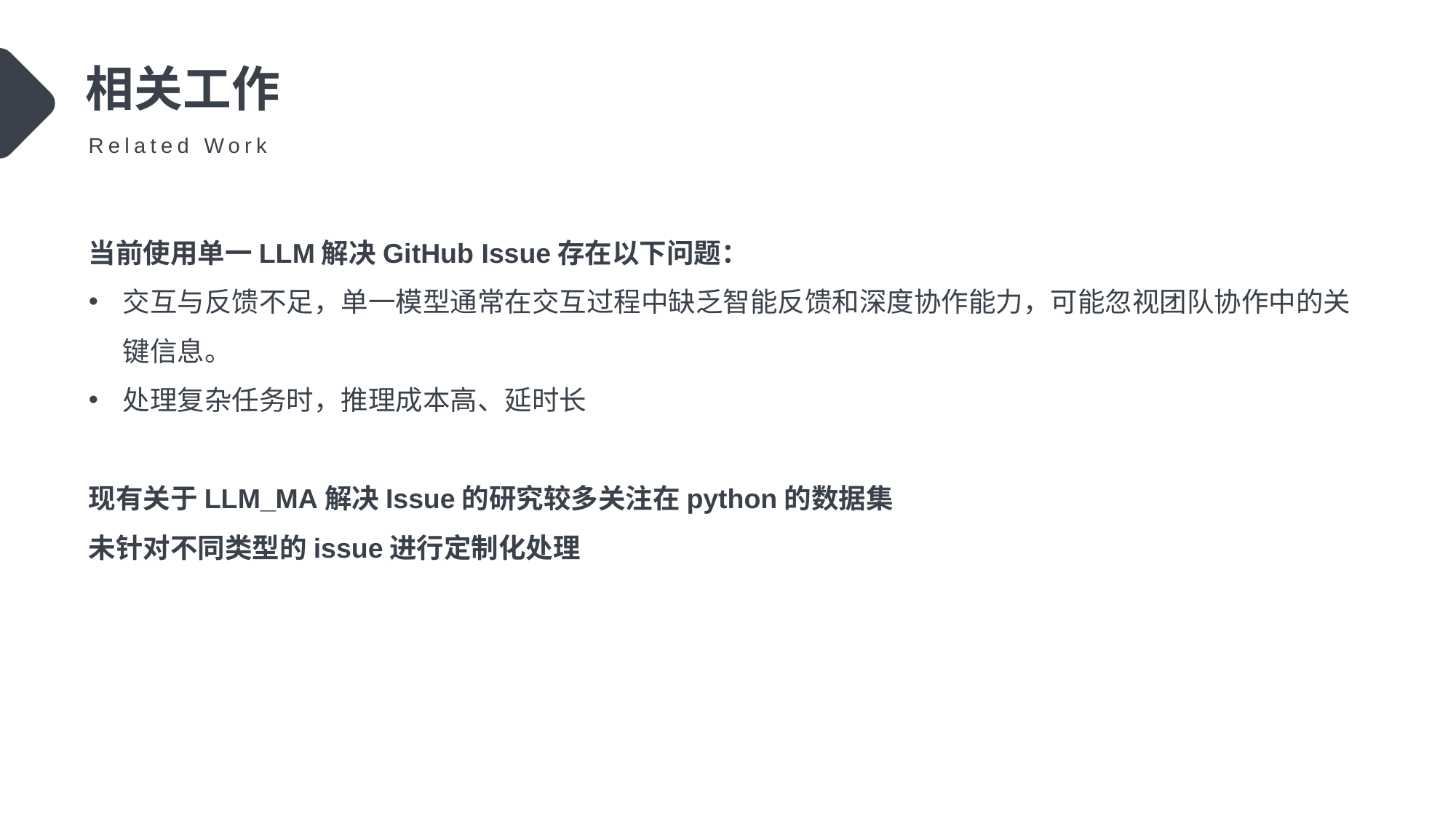

相关工作

Related Work
当前使用单一LLM解决GitHub Issue存在以下问题：
交互与反馈不足，单一模型通常在交互过程中缺乏智能反馈和深度协作能力，可能忽视团队协作中的关键信息。
处理复杂任务时，推理成本高、延时长

现有关于LLM_MA解决Issue的研究较多关注在python的数据集
未针对不同类型的issue进行定制化处理